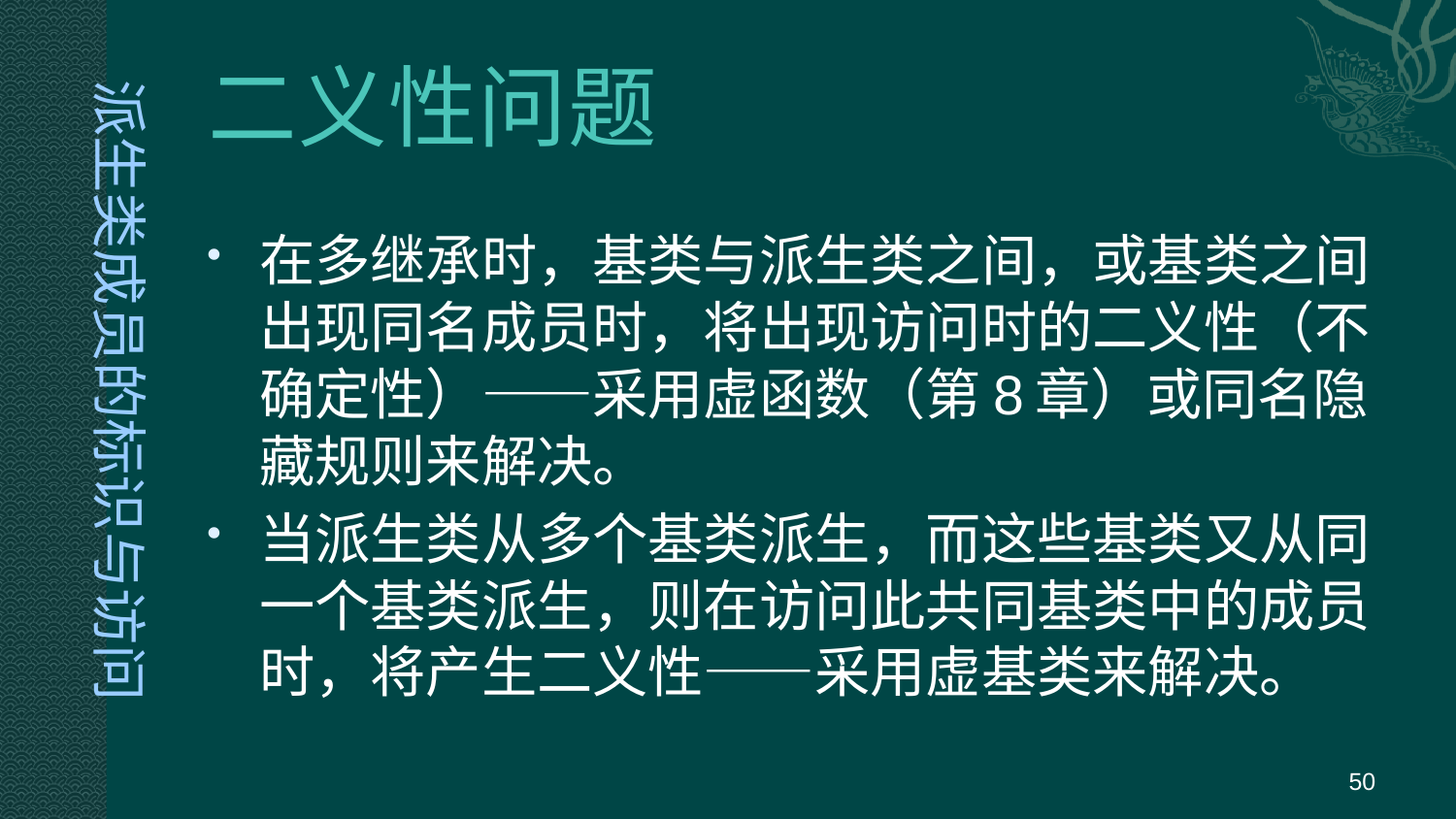

# 二义性问题
派生类成员的标识与访问
在多继承时，基类与派生类之间，或基类之间出现同名成员时，将出现访问时的二义性（不确定性）——采用虚函数（第8章）或同名隐藏规则来解决。
当派生类从多个基类派生，而这些基类又从同一个基类派生，则在访问此共同基类中的成员时，将产生二义性——采用虚基类来解决。
50